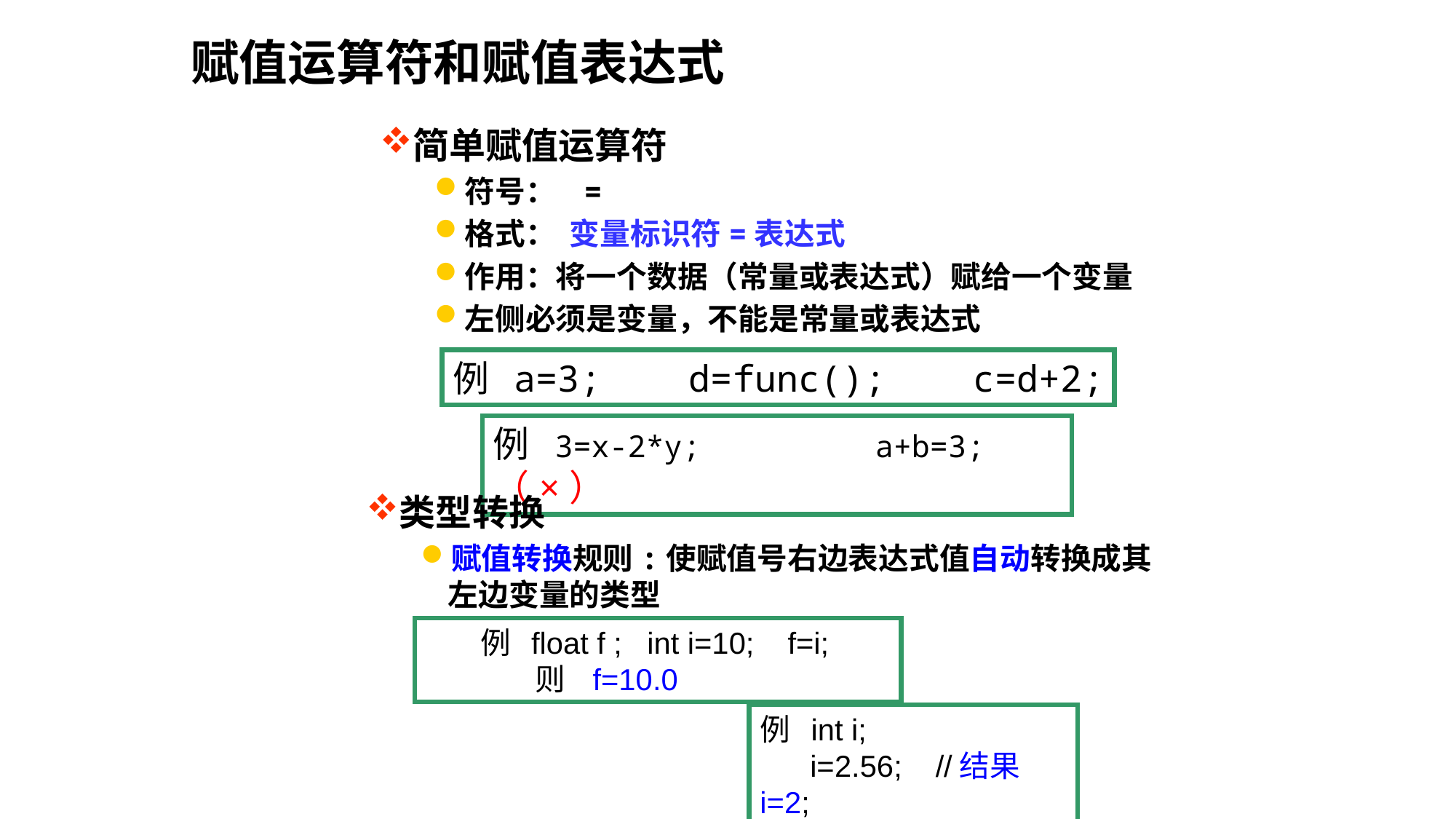

赋值运算符和赋值表达式
简单赋值运算符
符号：   =
格式：  变量标识符=表达式
作用：将一个数据（常量或表达式）赋给一个变量
左侧必须是变量，不能是常量或表达式
例  a=3;    d=func();    c=d+2;
例  3=x-2*y; 	   a+b=3; （×）
类型转换
赋值转换规则:使赋值号右边表达式值自动转换成其左边变量的类型
例  float f ;   int i=10;    f=i;
则   f=10.0
例  int i;
      i=2.56;    //结果i=2;